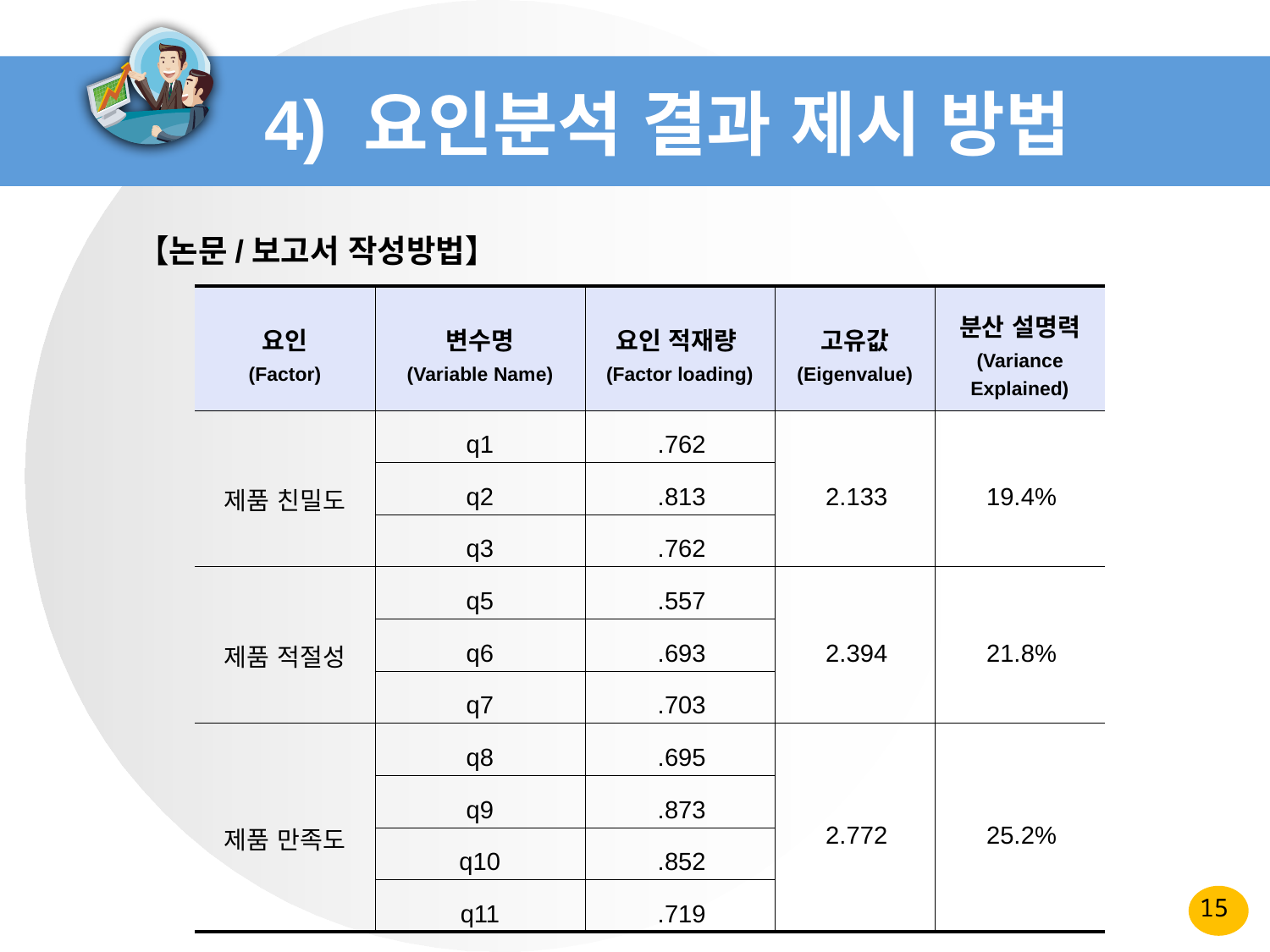

# 4) 요인분석 결과 제시 방법
【논문/보고서 작성방법】
| 요인 (Factor) | 변수명 (Variable Name) | 요인 적재량 (Factor loading) | 고유값 (Eigenvalue) | 분산 설명력 (Variance Explained) |
| --- | --- | --- | --- | --- |
| 제품 친밀도 | q1 | .762 | 2.133 | 19.4% |
|  | q2 | .813 |  |  |
|  | q3 | .762 |  |  |
| 제품 적절성 | q5 | .557 | 2.394 | 21.8% |
|  | q6 | .693 |  |  |
|  | q7 | .703 |  |  |
| 제품 만족도 | q8 | .695 | 2.772 | 25.2% |
|  | q9 | .873 |  |  |
|  | q10 | .852 |  |  |
|  | q11 | .719 |  |  |
15